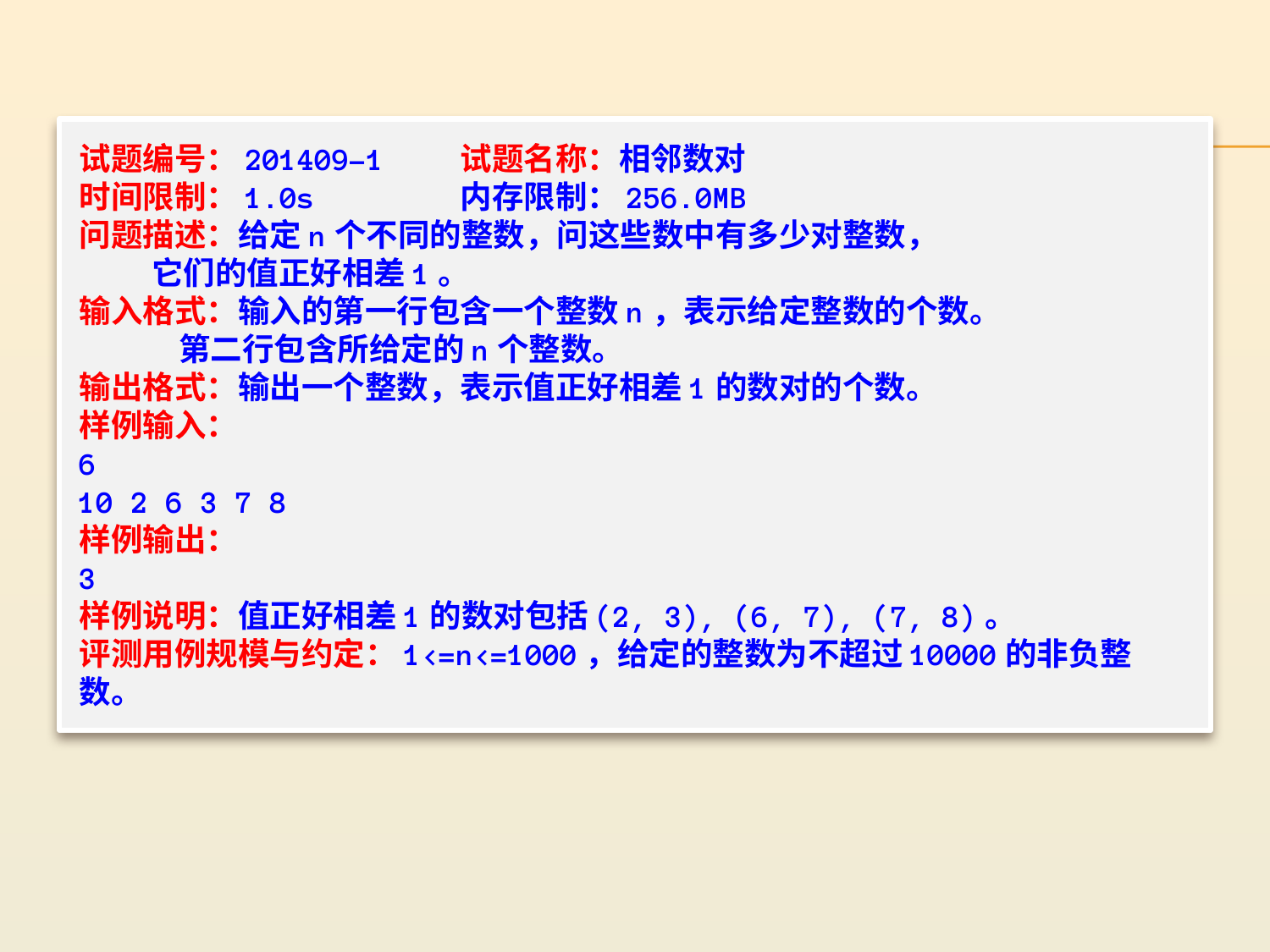

试题编号：201409-1	试题名称：相邻数对
时间限制：1.0s		内存限制：256.0MB
问题描述：给定n个不同的整数，问这些数中有多少对整数，
         它们的值正好相差1。
输入格式：输入的第一行包含一个整数n，表示给定整数的个数。
　　     第二行包含所给定的n个整数。
输出格式：输出一个整数，表示值正好相差1的数对的个数。
样例输入：
6
10 2 6 3 7 8
样例输出：
3
样例说明：值正好相差1的数对包括(2, 3), (6, 7), (7, 8)。
评测用例规模与约定：1<=n<=1000，给定的整数为不超过10000的非负整数。